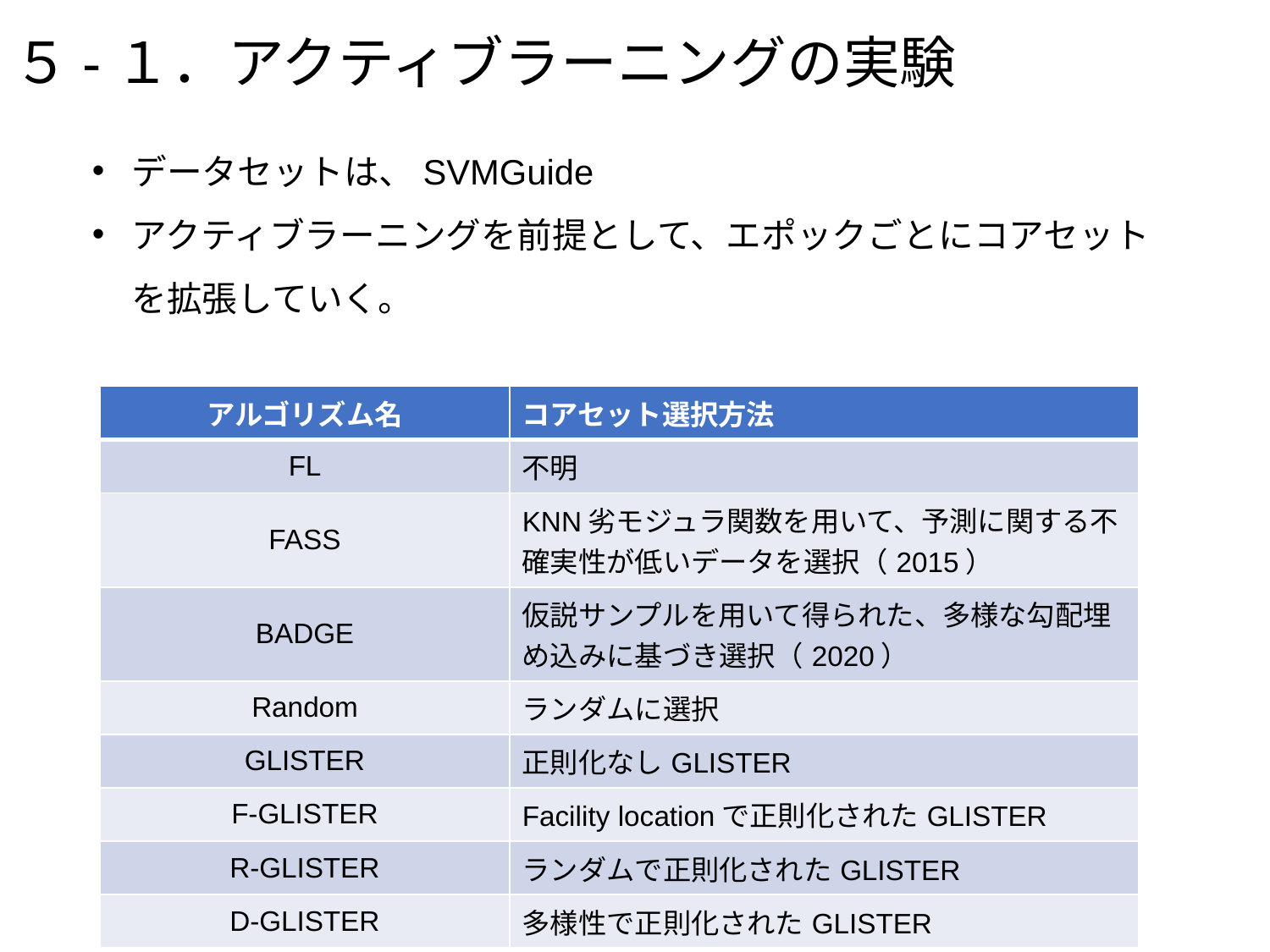

# ５-１．アクティブラーニングの実験
データセットは、SVMGuide
アクティブラーニングを前提として、エポックごとにコアセットを拡張していく。
| アルゴリズム名 | コアセット選択方法 |
| --- | --- |
| FL | 不明 |
| FASS | KNN劣モジュラ関数を用いて、予測に関する不確実性が低いデータを選択（2015） |
| BADGE | 仮説サンプルを用いて得られた、多様な勾配埋め込みに基づき選択（2020） |
| Random | ランダムに選択 |
| GLISTER | 正則化なしGLISTER |
| F-GLISTER | Facility locationで正則化されたGLISTER |
| R-GLISTER | ランダムで正則化されたGLISTER |
| D-GLISTER | 多様性で正則化されたGLISTER |